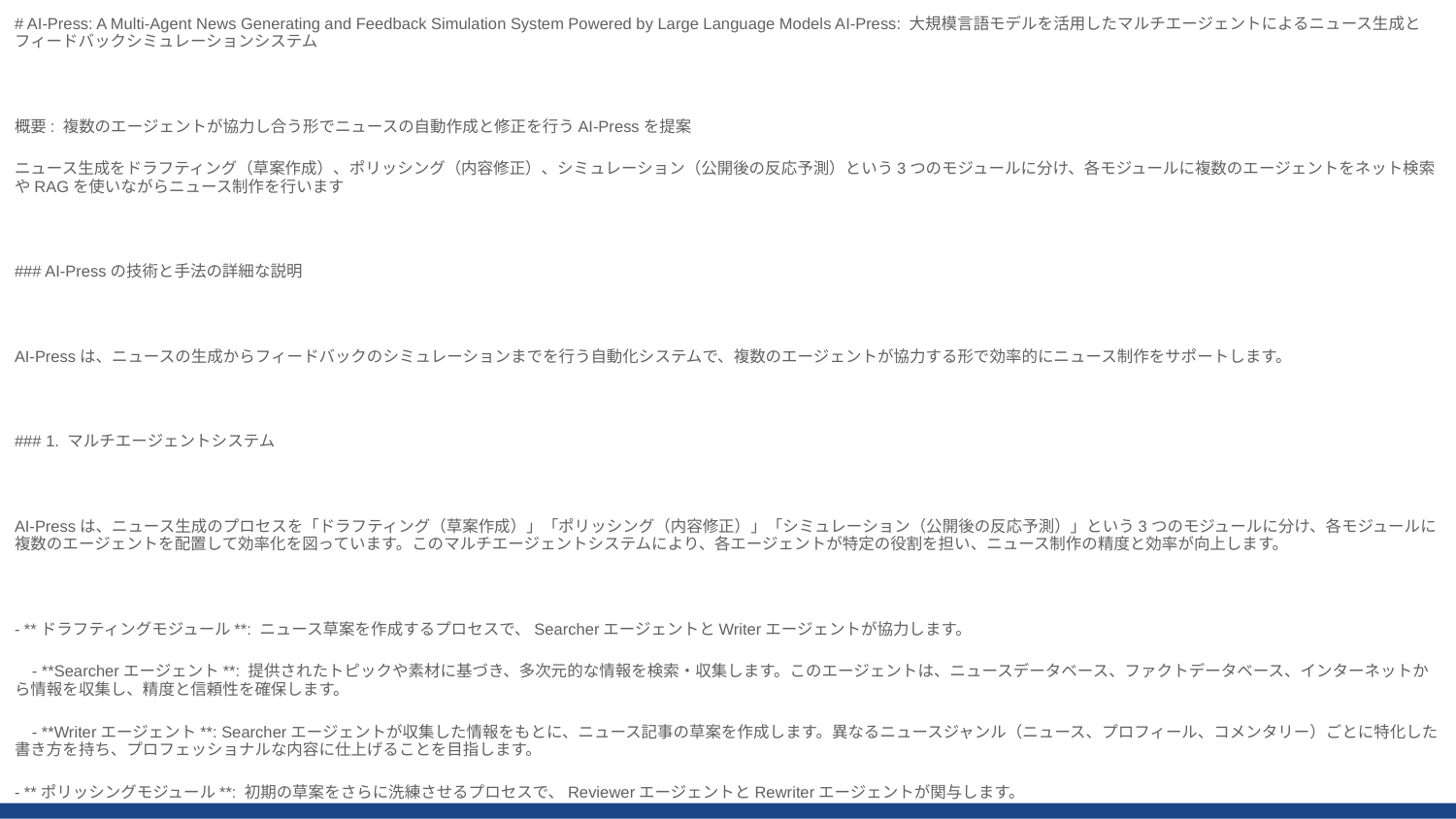

# AI-Press: A Multi-Agent News Generating and Feedback Simulation System Powered by Large Language Models AI-Press: 大規模言語モデルを活用したマルチエージェントによるニュース生成とフィードバックシミュレーションシステム

概要: 複数のエージェントが協力し合う形でニュースの自動作成と修正を行うAI-Pressを提案
ニュース生成をドラフティング（草案作成）、ポリッシング（内容修正）、シミュレーション（公開後の反応予測）という3つのモジュールに分け、各モジュールに複数のエージェントをネット検索やRAGを使いながらニュース制作を行います

### AI-Pressの技術と手法の詳細な説明

AI-Pressは、ニュースの生成からフィードバックのシミュレーションまでを行う自動化システムで、複数のエージェントが協力する形で効率的にニュース制作をサポートします。

### 1. マルチエージェントシステム

AI-Pressは、ニュース生成のプロセスを「ドラフティング（草案作成）」「ポリッシング（内容修正）」「シミュレーション（公開後の反応予測）」という3つのモジュールに分け、各モジュールに複数のエージェントを配置して効率化を図っています。このマルチエージェントシステムにより、各エージェントが特定の役割を担い、ニュース制作の精度と効率が向上します。

- **ドラフティングモジュール**: ニュース草案を作成するプロセスで、SearcherエージェントとWriterエージェントが協力します。
    - **Searcherエージェント**: 提供されたトピックや素材に基づき、多次元的な情報を検索・収集します。このエージェントは、ニュースデータベース、ファクトデータベース、インターネットから情報を収集し、精度と信頼性を確保します。
    - **Writerエージェント**: Searcherエージェントが収集した情報をもとに、ニュース記事の草案を作成します。異なるニュースジャンル（ニュース、プロフィール、コメンタリー）ごとに特化した書き方を持ち、プロフェッショナルな内容に仕上げることを目指します。
- **ポリッシングモジュール**: 初期の草案をさらに洗練させるプロセスで、ReviewerエージェントとRewriterエージェントが関与します。
    - **Reviewerエージェント**: 草案に対して具体的な修正提案を行います。例えば、内容の正確さ、明瞭さ、重要な要素の強調など、ニュースの質を高めるための評価を行います。
    - **Rewriterエージェント**: Reviewerの提案に基づき、草案を修正します。これにより、ニュース記事の精度や読みやすさが向上し、公開にふさわしい形に整えられます。
- **シミュレーションモジュール**: ニュース公開前に、その内容がどのように受け取られるかをシミュレーションするためのプロセスです。
    - このモジュールは、人口統計に基づいて生成されたユーザープロファイルプールを活用し、ニュースへのフィードバックをシミュレートします。特定のターゲットオーディエンスに向けてニュースを配信し、その反応を予測することで、ニュース公開前に内容を調整することが可能です。

### 2. Retrieval-Augmented Generation（RAG）

Retrieval-Augmented Generation（RAG）は、大規模言語モデル（LLM）が生成する情報の精度を向上させるための手法です。AI-Pressでは、この技術を活用し、外部知識ソースからの情報を組み合わせてニュース生成の品質を高めています。

- **幻覚問題の解決**: LLMは長文を生成する際、事実に反する情報を「幻覚」として生成するリスクがあります。RAGを用いることで、LLMは外部の信頼できる知識データベース（ニュースデータベースやファクトデータベース）から情報を取得し、幻覚の発生を抑制します。これにより、生成されたニュースがより正確で信頼性の高いものになります。
- **知識の補完**: RAGにより、ニュースの背景情報や追加の事実を容易に取得することができ、ニュース記事の内容がより包括的で深みのあるものになります。たとえば、スポーツイベントのニュースを生成する際、そのイベントの歴史的背景や他の関連する事実を補完的に取り入れることができます。

### 3. フィードバックシミュレーションシステム

AI-Pressのフィードバックシミュレーションシステムは、ニュース公開前に異なるターゲット層からのフィードバックをシミュレーションすることで、より適切なニュース内容に調整することを目的としています。

- **人口統計に基づいたユーザープロファイル生成**: 10,000件以上の匿名化されたソーシャルメディアのユーザーデータをもとに、ユーザープロファイルプールを作成します。各プロファイルには年齢、性別、収入、教育レベル、政治的傾向などのタグが付与されています。これにより、特定のターゲット層に対してカスタマイズされたニュース配信を行い、シミュレーションを行います。
- **フィードバックの可視化**: ニュースに対して生成されたフィードバックは、単語クラウド、感情スコア、スタンス分析の形で可視化されます。これにより、ジャーナリストはニュースがどのように受け取られるかを事前に知り、それに応じて内容を修正できます。

### 4. モジュラーワークフローと人間参加型のニュース制作

AI-Pressの特徴の一つに、エンドツーエンドの生成ではなく、モジュールごとに処理を分割する「モジュラーワークフロー」があります。

- **人間参加型ワークフロー**: AI-Pressは「人間参加型」を強調しており、ジャーナリストの積極的な関与を促しています。例えば、ポリッシングモジュールでは、ジャーナリストが修正ラウンドの数を設定し、希望する品質に達するまで何度でも修正を行うことができます。これにより、AIだけでなく人間の経験と判断がニュースの質を高める役割を果たしています。
- **可視的なエージェントの協力**: 各エージェントの作業は視覚的に表示され、どの部分がどのように修正されたかが明確になります。これにより、エージェント間の協力がどのように行われたかをジャーナリストが理解しやすくなります。

### 5. 実験と評価

AI-Pressの有効性を検証するために、実際のニュース生成およびフィードバックシミュレーションの実験が行われました。

- **ニュース生成の評価**: AI-Pressで生成されたニュースは、従来のLLMベースの方法（プロンプトのみで生成）と比較して、内容の包括性、深さ、客観性、重要性、読みやすさなどの面で大幅に向上しています。
- **フィードバックシミュレーションの評価**: シミュレーションでは、異なる人口統計分布に基づくフィードバックの違いや、実際のフィードバックとの一致度を検証しました。その結果、AI-Pressのシミュレーションは、現実世界のフィードバック傾向を正確に予測できることが確認されました。

### まとめ

AI-Pressは、大規模言語モデルと複数のエージェントを活用することで、ニュース生成からフィードバックシミュレーションまでを効率的かつ高品質に実現するシステムです。Retrieval-Augmented Generationを利用して生成内容の正確性を高め、人間参加型のモジュラーワークフローを通じてニュースのプロフェッショナリズムと信頼性を確保しています。また、フィードバックシミュレーションにより、ニュース公開前に読者の反応を予測し、最適な形で内容を調整することが可能です。